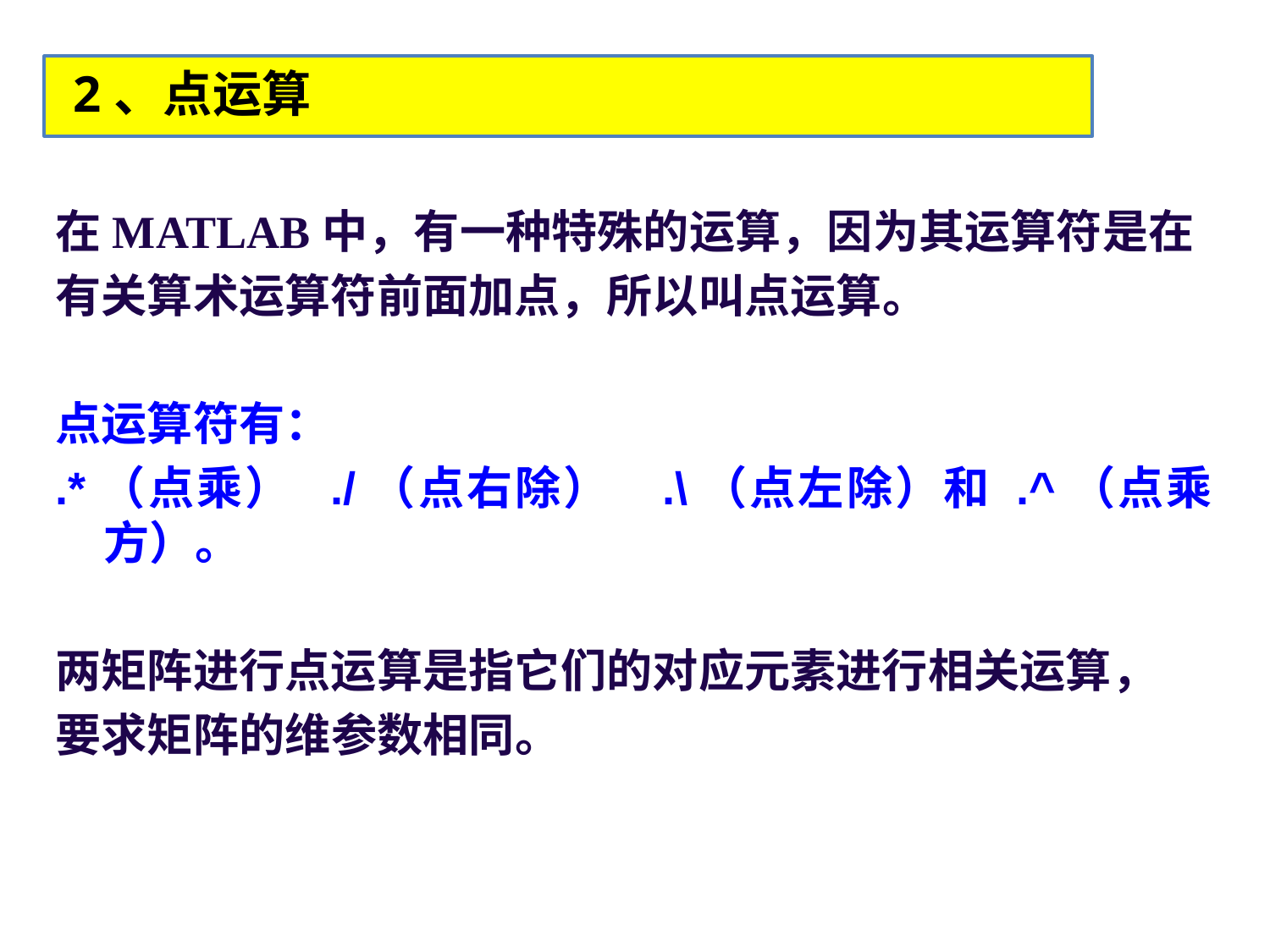

2、点运算
在MATLAB中，有一种特殊的运算，因为其运算符是在
有关算术运算符前面加点，所以叫点运算。

点运算符有：
.*（点乘）  ./（点右除）   .\（点左除）和 .^（点乘方）。

两矩阵进行点运算是指它们的对应元素进行相关运算，
要求矩阵的维参数相同。